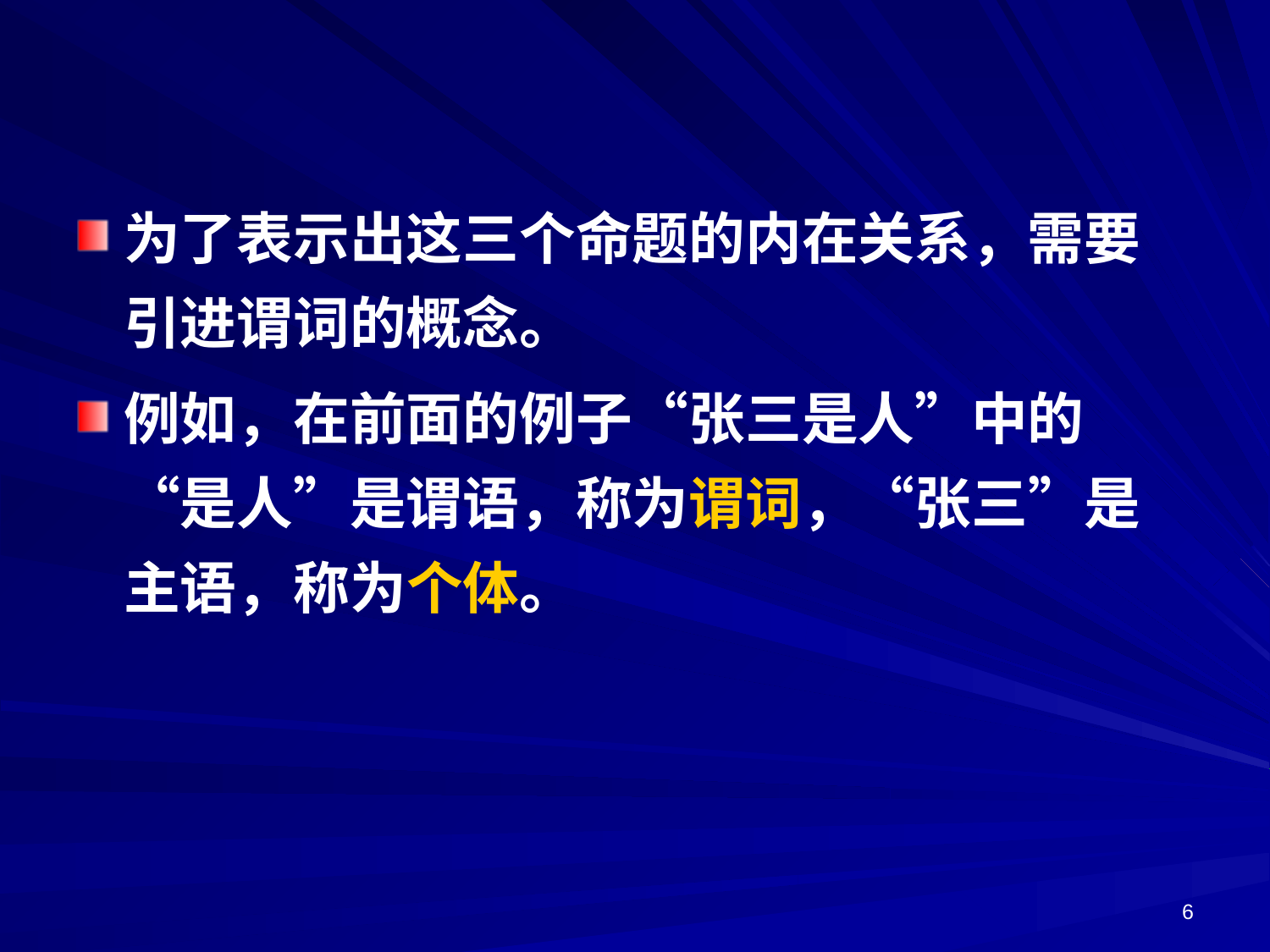

为了表示出这三个命题的内在关系，需要引进谓词的概念。
例如，在前面的例子“张三是人”中的“是人”是谓语，称为谓词，“张三”是主语，称为个体。
6